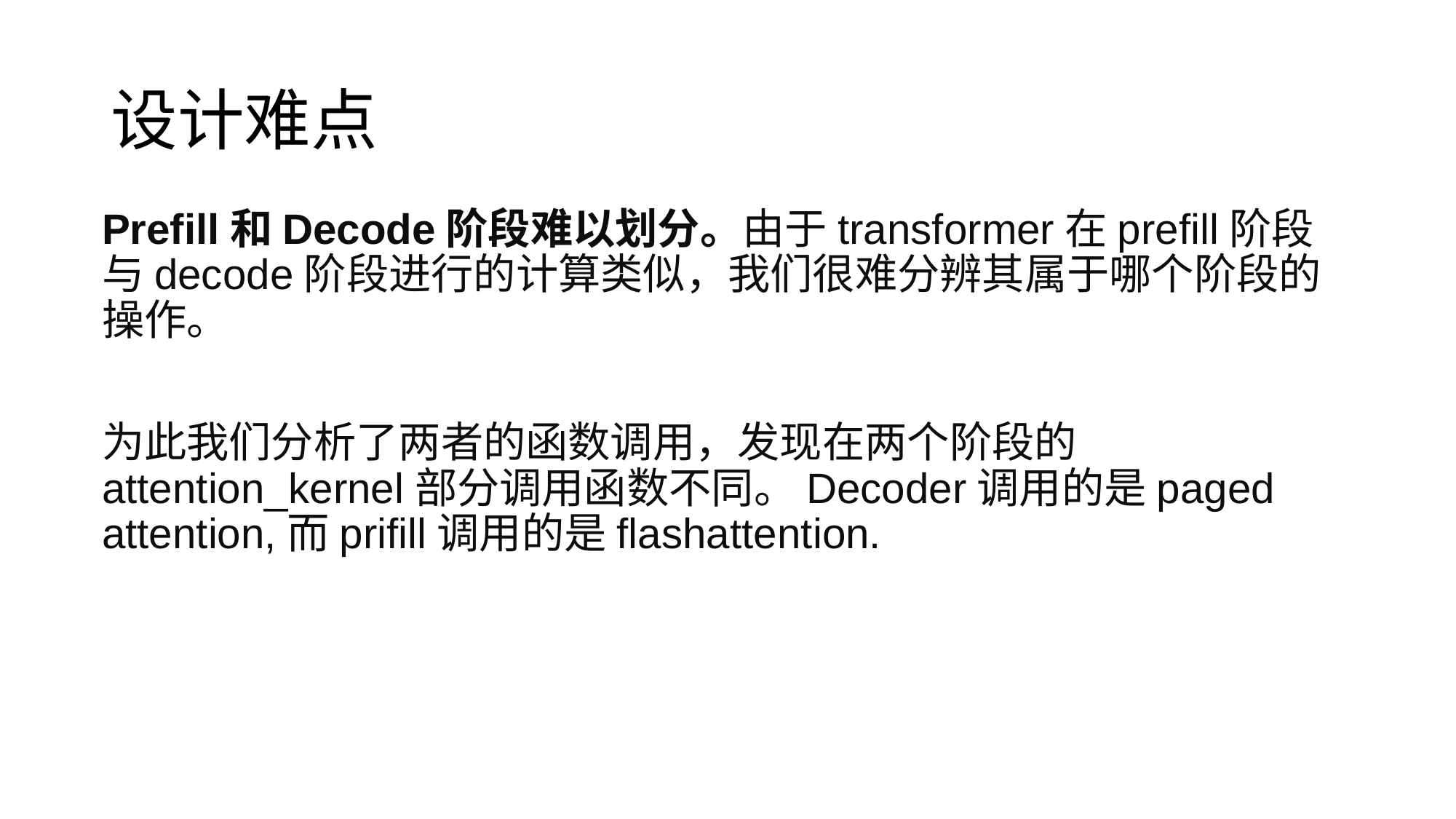

# 设计难点
Prefill和Decode阶段难以划分。由于transformer在prefill阶段与decode阶段进行的计算类似，我们很难分辨其属于哪个阶段的操作。

为此我们分析了两者的函数调用，发现在两个阶段的attention_kernel部分调用函数不同。Decoder调用的是paged attention,而prifill调用的是flashattention.